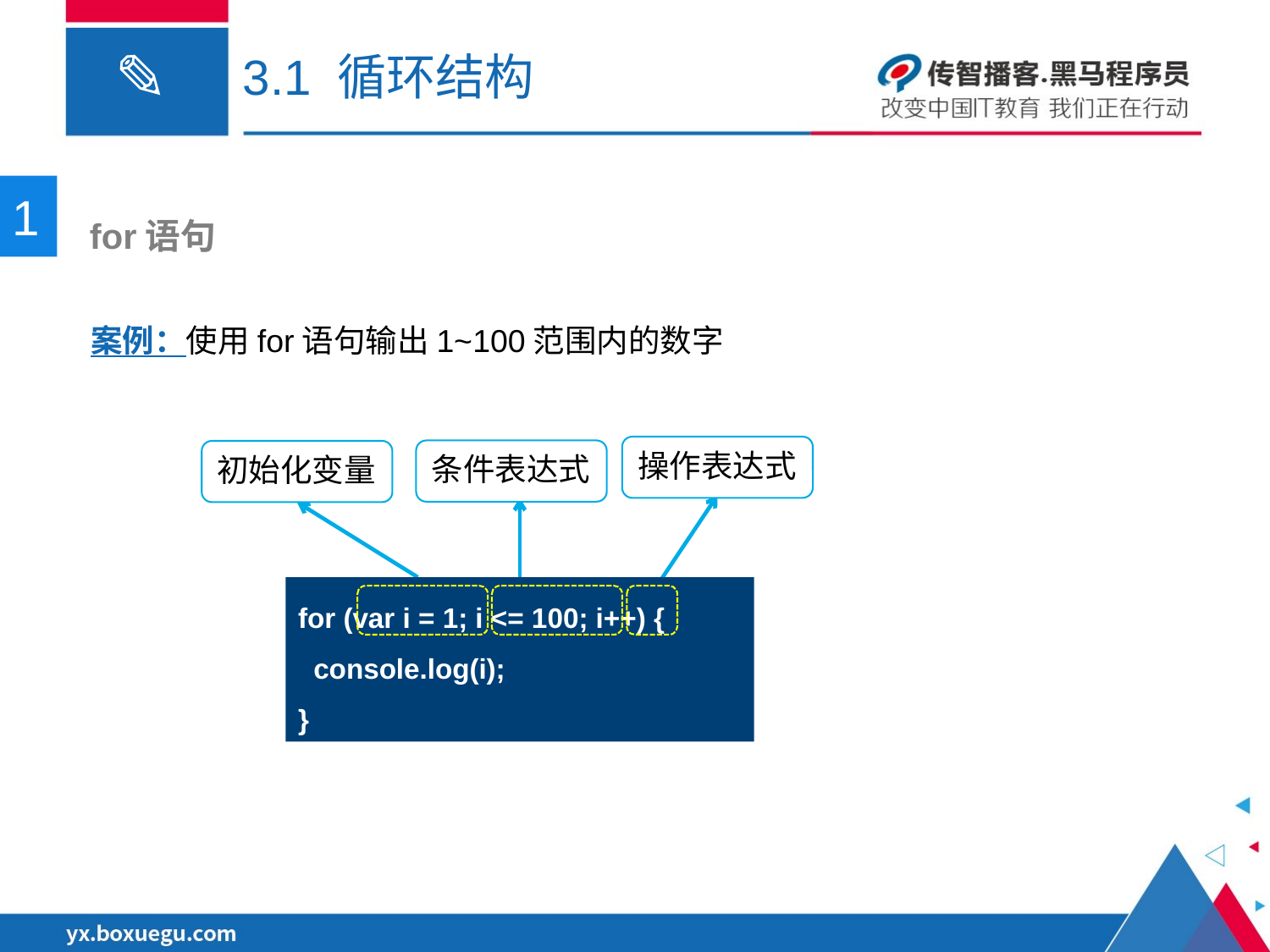

# 3.1 循环结构

1
  for语句
案例：使用for语句输出1~100范围内的数字
操作表达式
条件表达式
初始化变量
for (var i = 1; i <= 100; i++) {
  console.log(i);
}